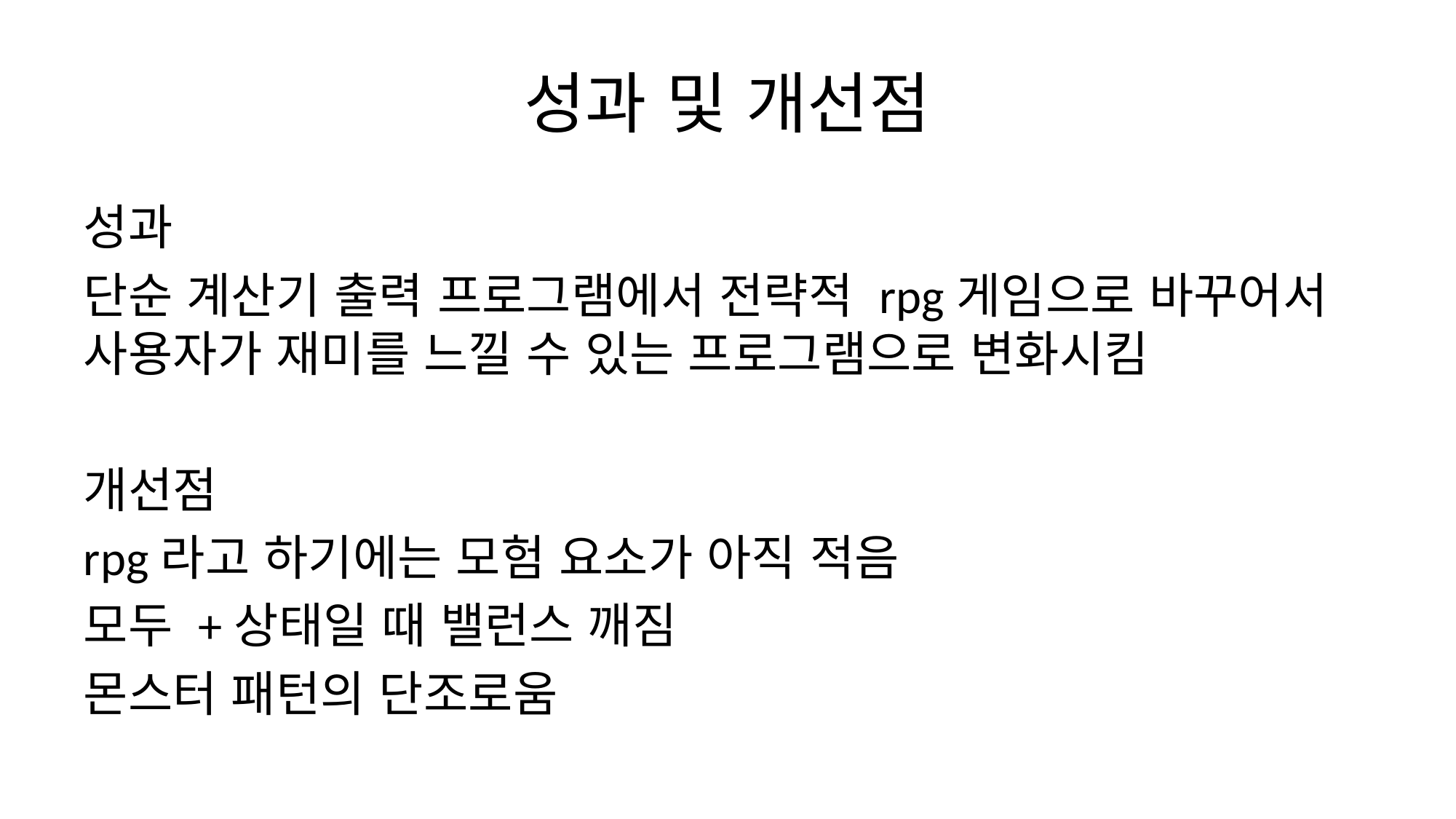

# 성과 및 개선점
성과
단순 계산기 출력 프로그램에서 전략적 rpg게임으로 바꾸어서 사용자가 재미를 느낄 수 있는 프로그램으로 변화시킴

개선점
rpg라고 하기에는 모험 요소가 아직 적음
모두 +상태일 때 밸런스 깨짐
몬스터 패턴의 단조로움